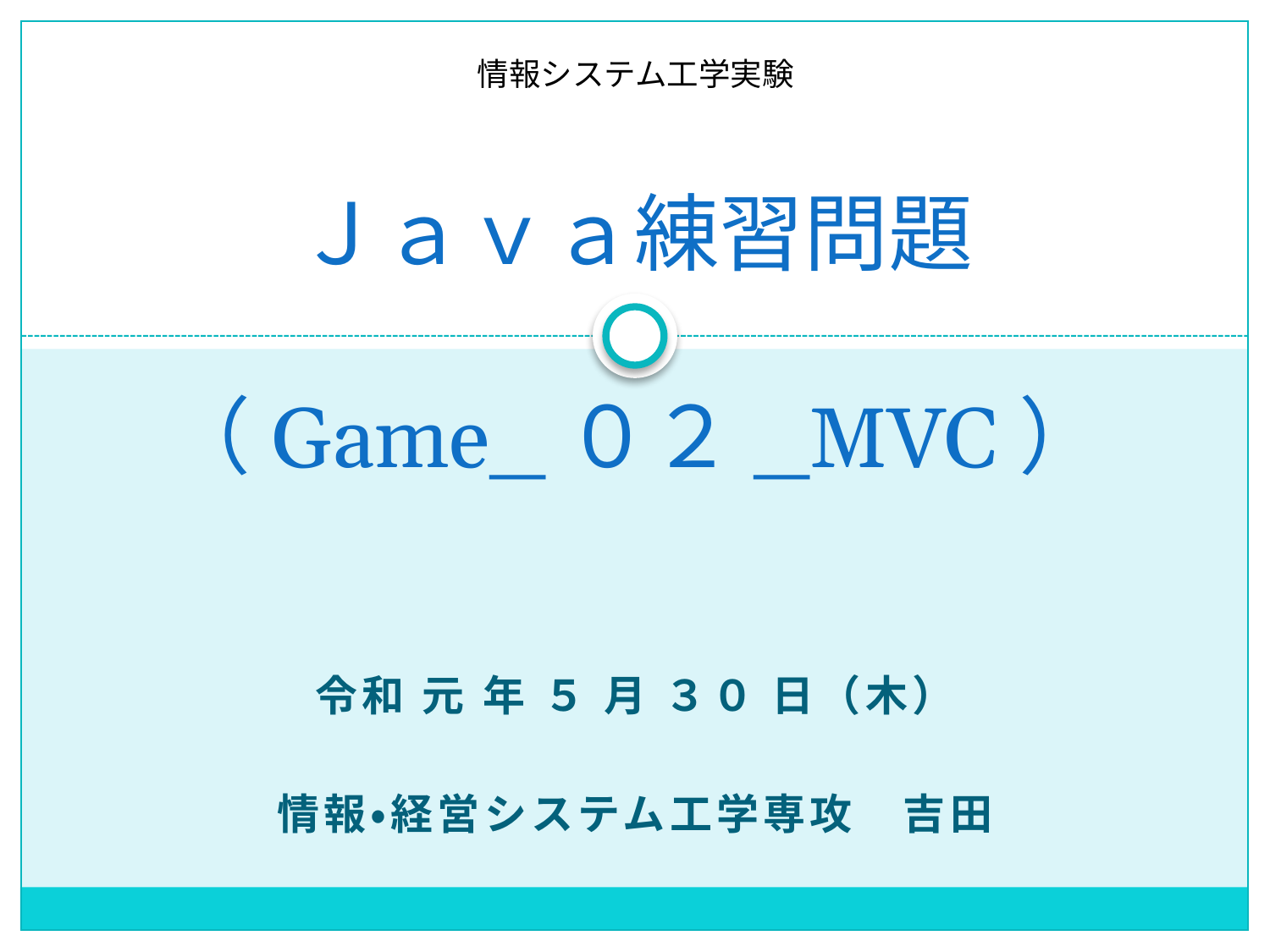

情報システム工学実験
# Ｊａｖａ練習問題 （Game_０２_MVC）
令和 元 年 ５ 月 ３０ 日（木）

情報・経営システム工学専攻　吉田